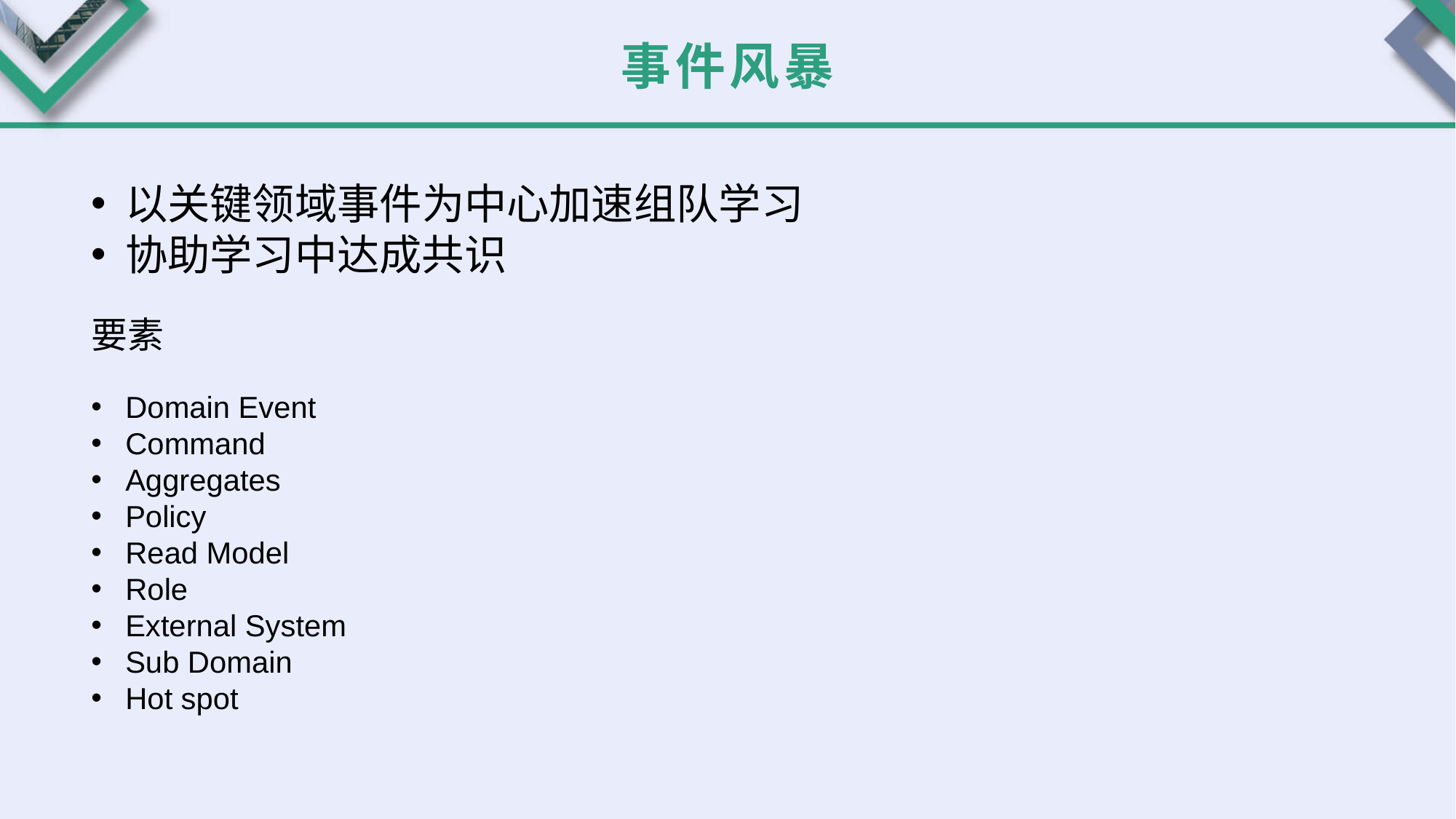

事件风暴
以关键领域事件为中心加速组队学习
协助学习中达成共识

要素

Domain Event
Command
Aggregates
Policy
Read Model
Role
External System
Sub Domain
Hot spot